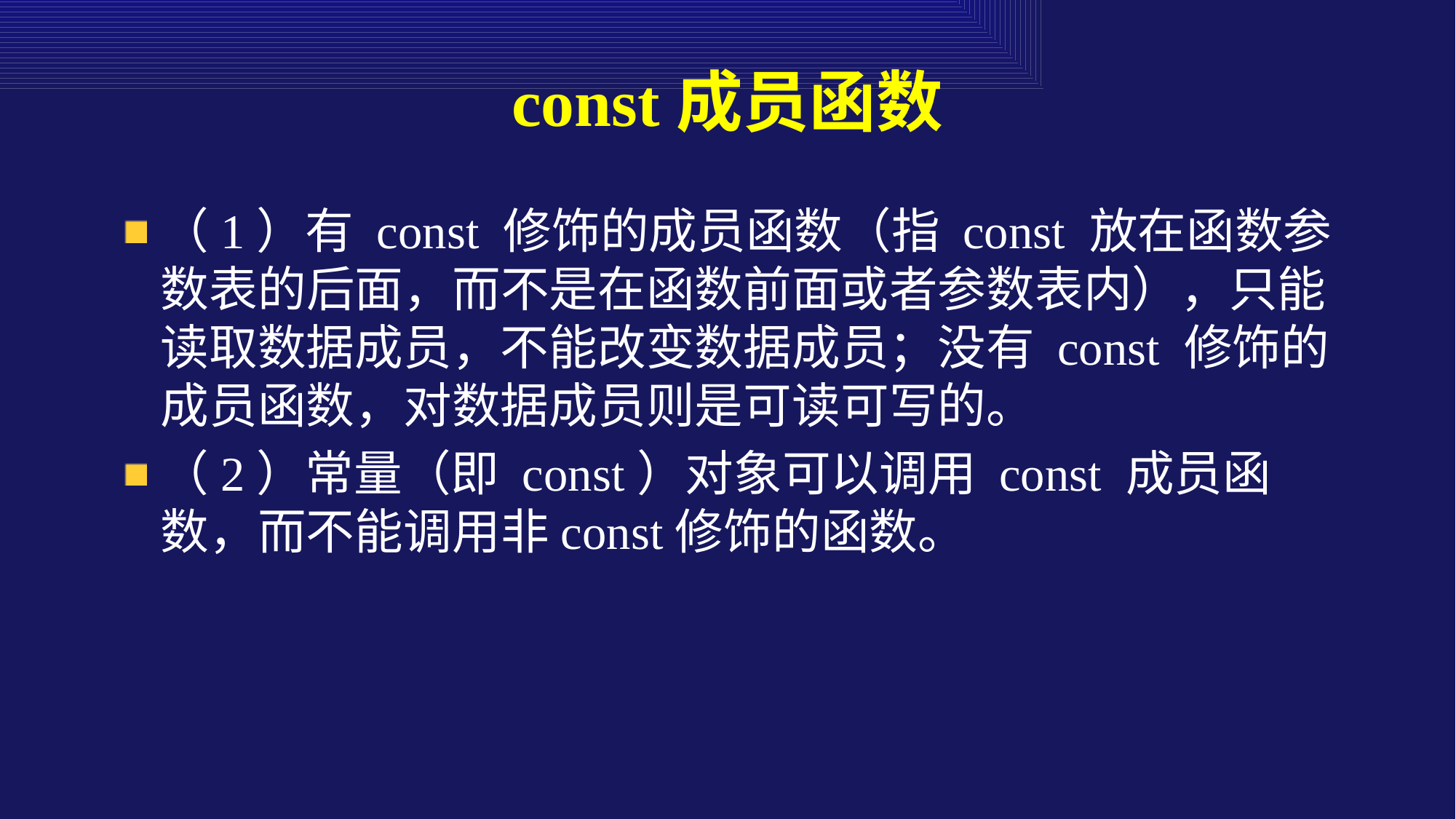

# const成员函数
（1）有 const 修饰的成员函数（指 const 放在函数参数表的后面，而不是在函数前面或者参数表内），只能读取数据成员，不能改变数据成员；没有 const 修饰的成员函数，对数据成员则是可读可写的。
（2）常量（即 const）对象可以调用 const 成员函数，而不能调用非const修饰的函数。